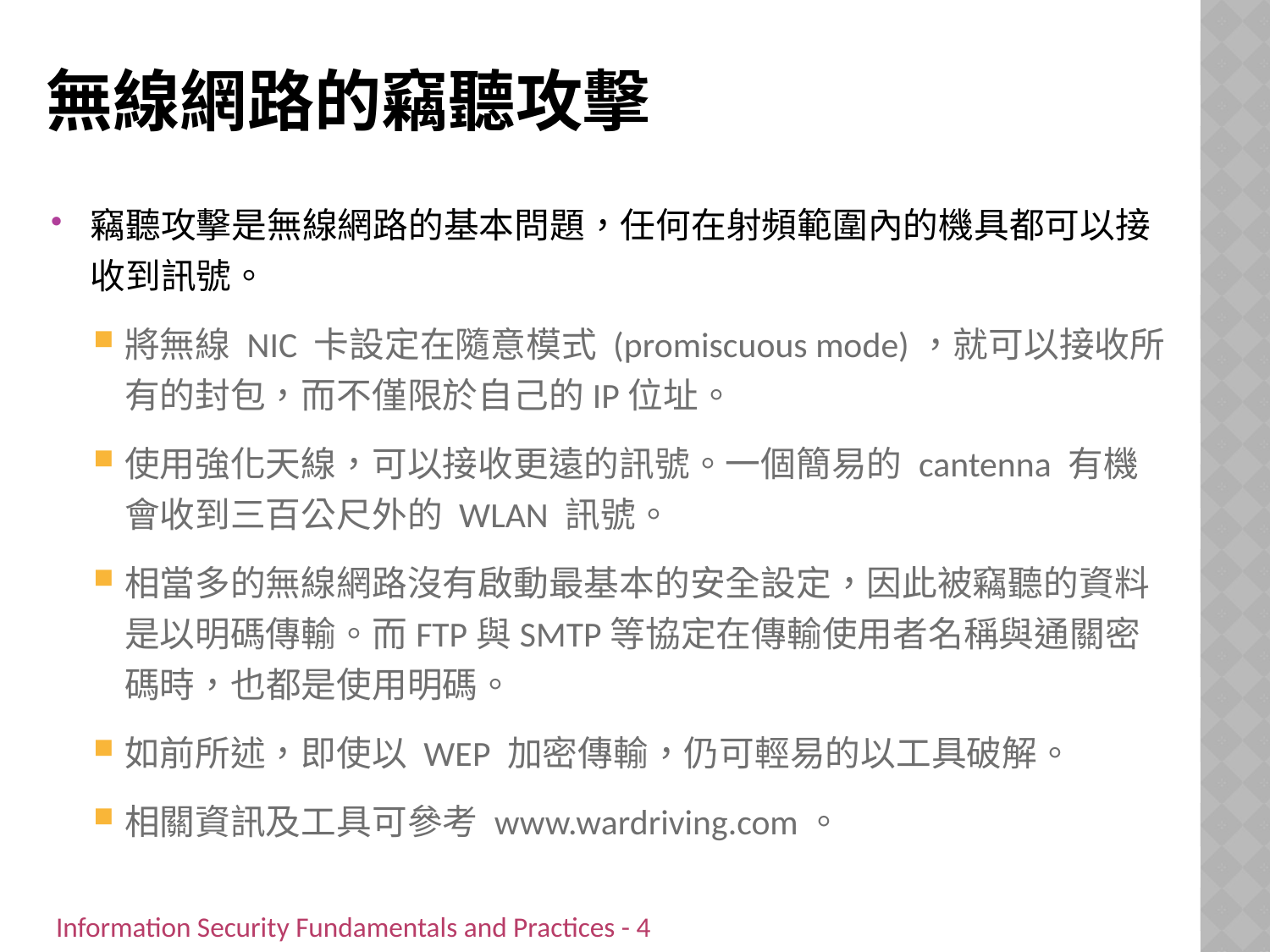

# 無線網路的竊聽攻擊
竊聽攻擊是無線網路的基本問題，任何在射頻範圍內的機具都可以接收到訊號。
將無線 NIC 卡設定在隨意模式 (promiscuous mode)，就可以接收所有的封包，而不僅限於自己的IP位址。
使用強化天線，可以接收更遠的訊號。一個簡易的 cantenna 有機會收到三百公尺外的 WLAN 訊號。
相當多的無線網路沒有啟動最基本的安全設定，因此被竊聽的資料是以明碼傳輸。而FTP與SMTP等協定在傳輸使用者名稱與通關密碼時，也都是使用明碼。
如前所述，即使以 WEP 加密傳輸，仍可輕易的以工具破解。
相關資訊及工具可參考 www.wardriving.com。